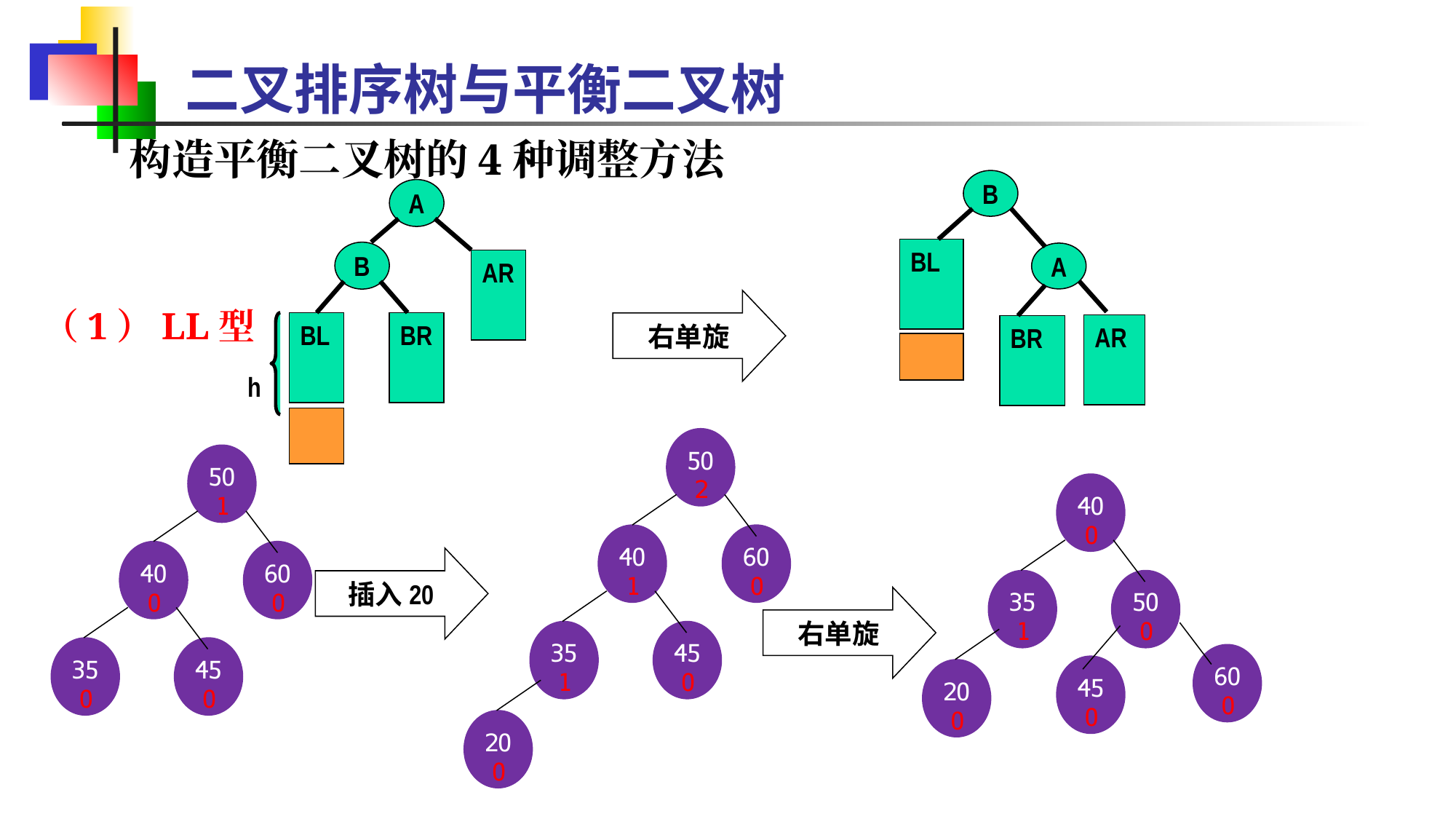

二叉排序树与平衡二叉树
构造平衡二叉树的4种调整方法
B

BL

A

AR

BR

A

B
AR

BL

BR

右单旋
（1）LL型
h

50
 2
40
 1
60
 0
35
 1
45
 0
20
 0
50
 1
40
 0
60
 0
35
 0
45
 0
40
 0
35
 1
50
 0
60
 0
45
 0
20
 0
插入20
右单旋